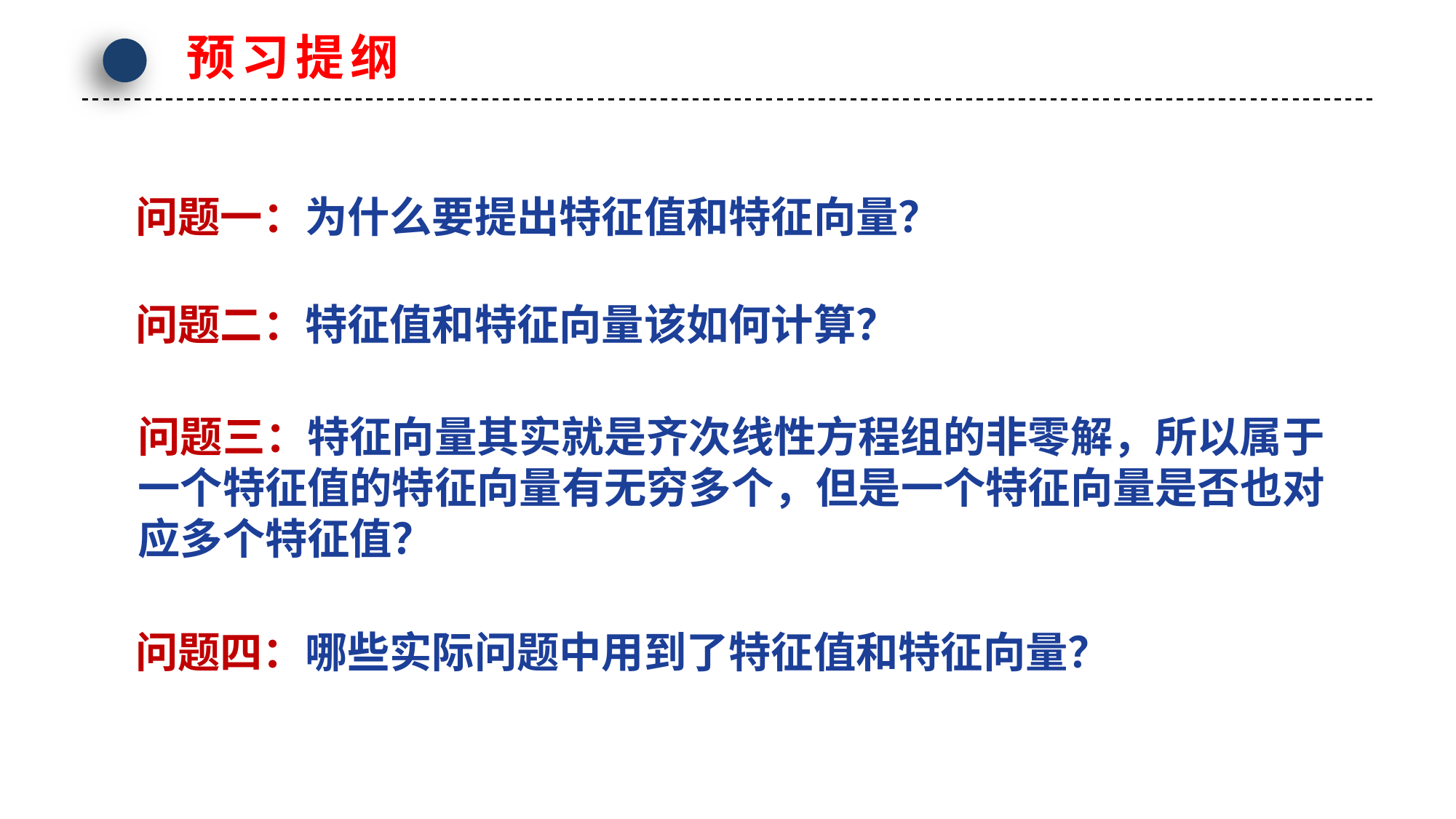

预习提纲
四、小结与思考

问题一：为什么要提出特征值和特征向量？
问题二：特征值和特征向量该如何计算？
问题三：特征向量其实就是齐次线性方程组的非零解，所以属于一个特征值的特征向量有无穷多个，但是一个特征向量是否也对应多个特征值？
问题四：哪些实际问题中用到了特征值和特征向量？